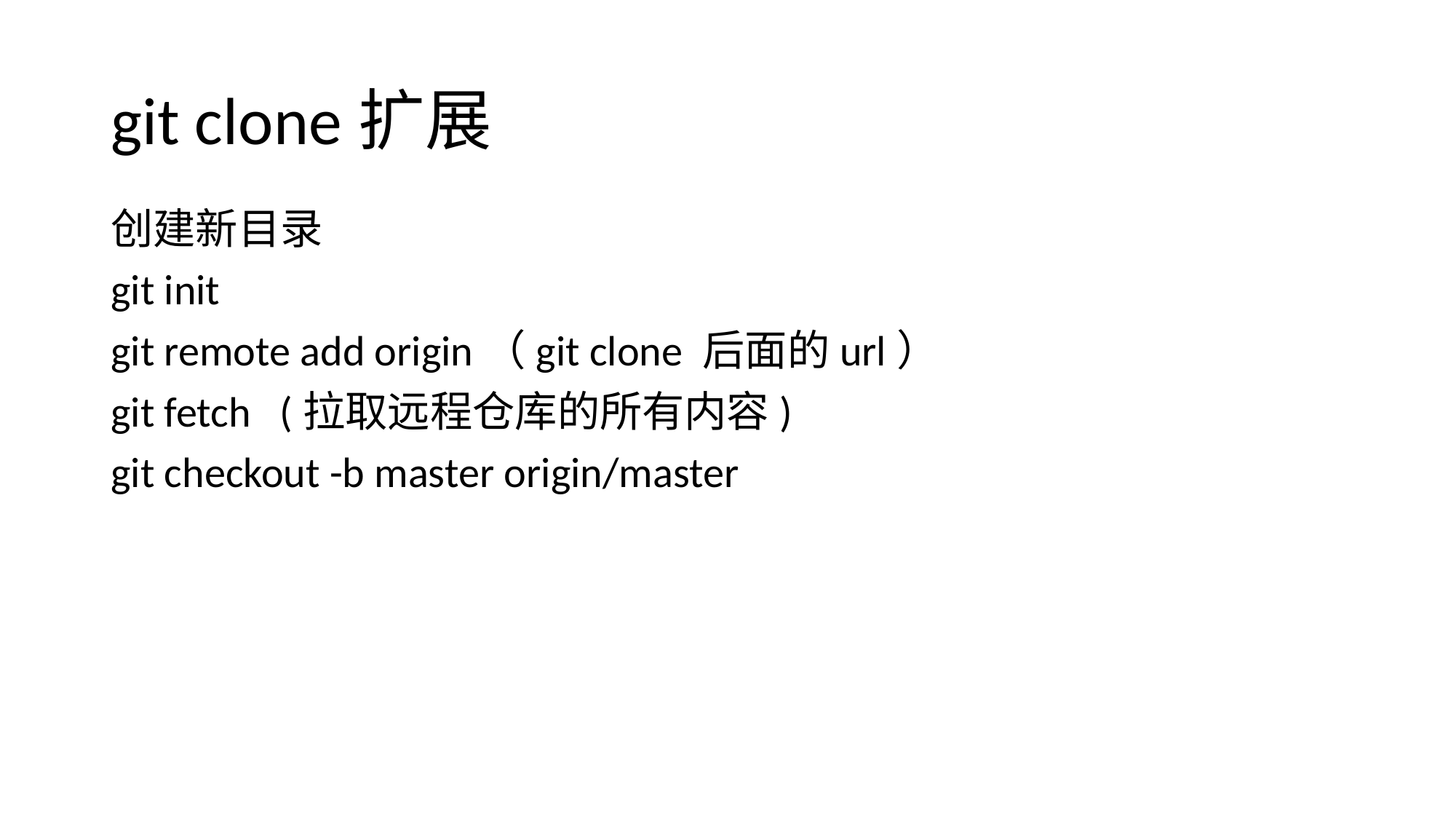

# git clone扩展
创建新目录
git init
git remote add origin（git clone 后面的url）
git fetch   (拉取远程仓库的所有内容)
git checkout -b master origin/master